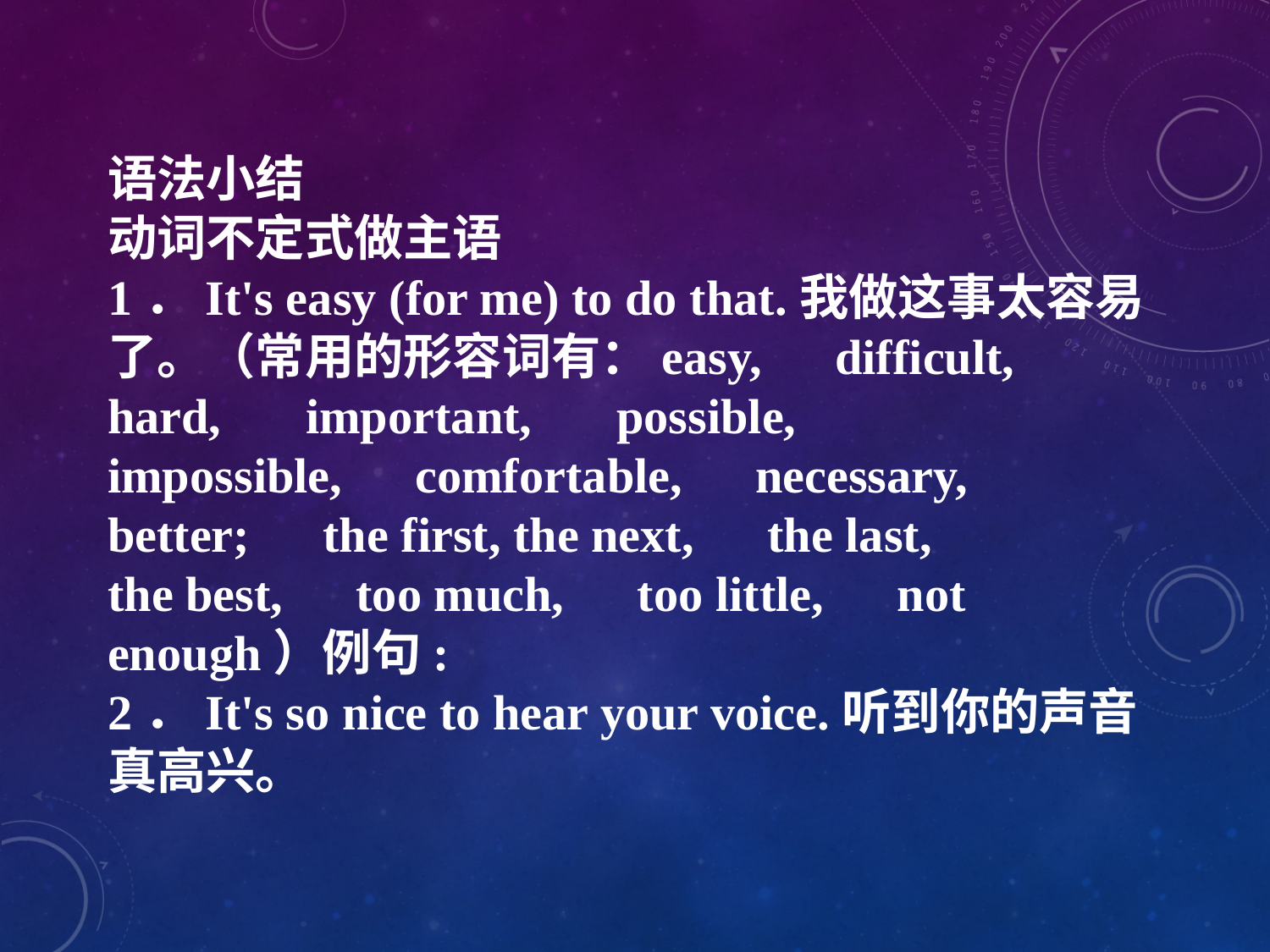

语法小结
动词不定式做主语
1．It's easy (for me) to do that.我做这事太容易了。（常用的形容词有：easy,　difficult,　 hard,　 important,　 possible,
impossible,　comfortable,　necessary,　better;　the first, the next,　the last,
the best,　too much,　too little,　not enough）例句:
2．It's so nice to hear your voice.听到你的声音真高兴。